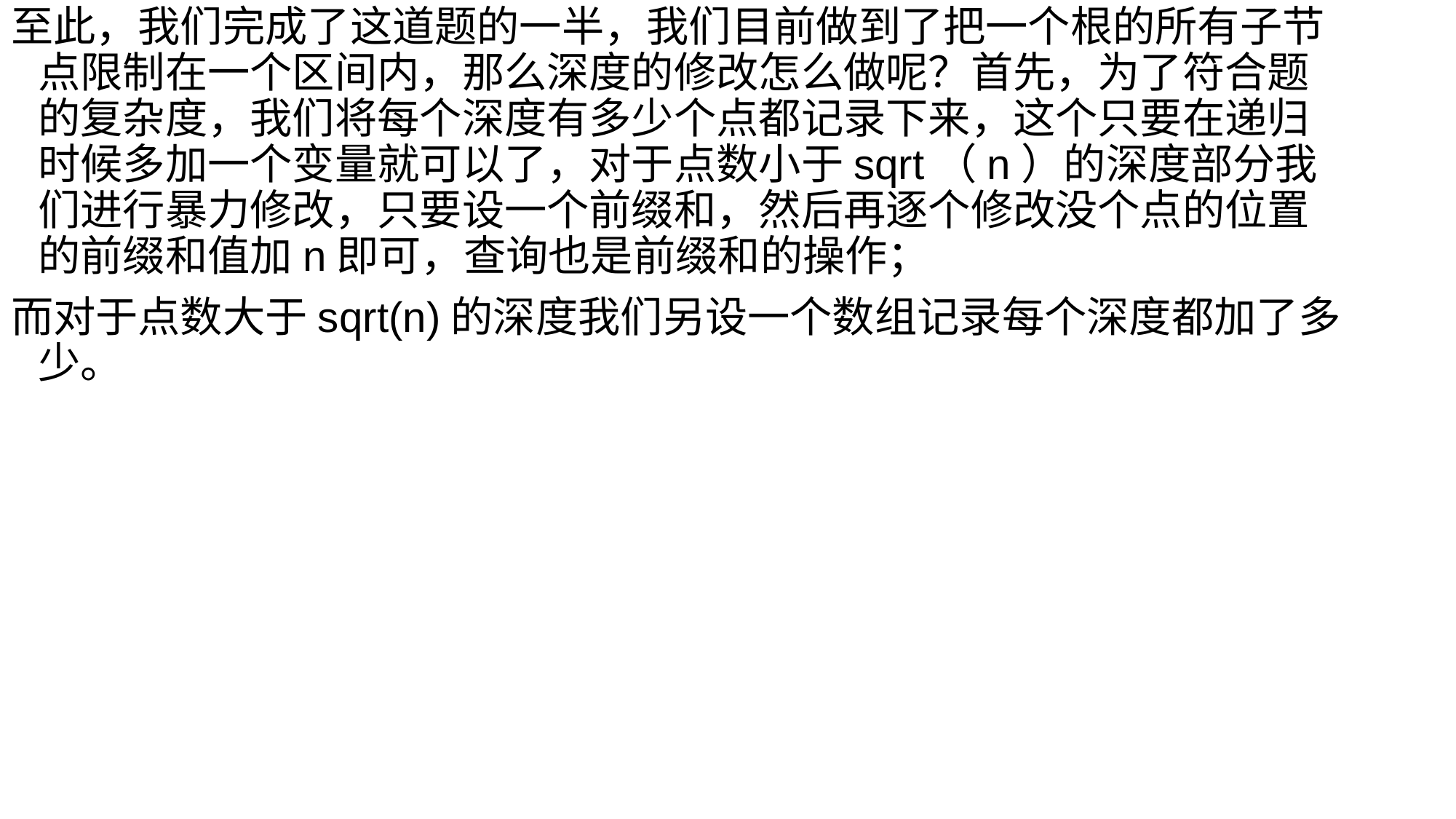

至此，我们完成了这道题的一半，我们目前做到了把一个根的所有子节点限制在一个区间内，那么深度的修改怎么做呢？首先，为了符合题的复杂度，我们将每个深度有多少个点都记录下来，这个只要在递归时候多加一个变量就可以了，对于点数小于sqrt（n）的深度部分我们进行暴力修改，只要设一个前缀和，然后再逐个修改没个点的位置的前缀和值加n即可，查询也是前缀和的操作；
而对于点数大于sqrt(n)的深度我们另设一个数组记录每个深度都加了多少。